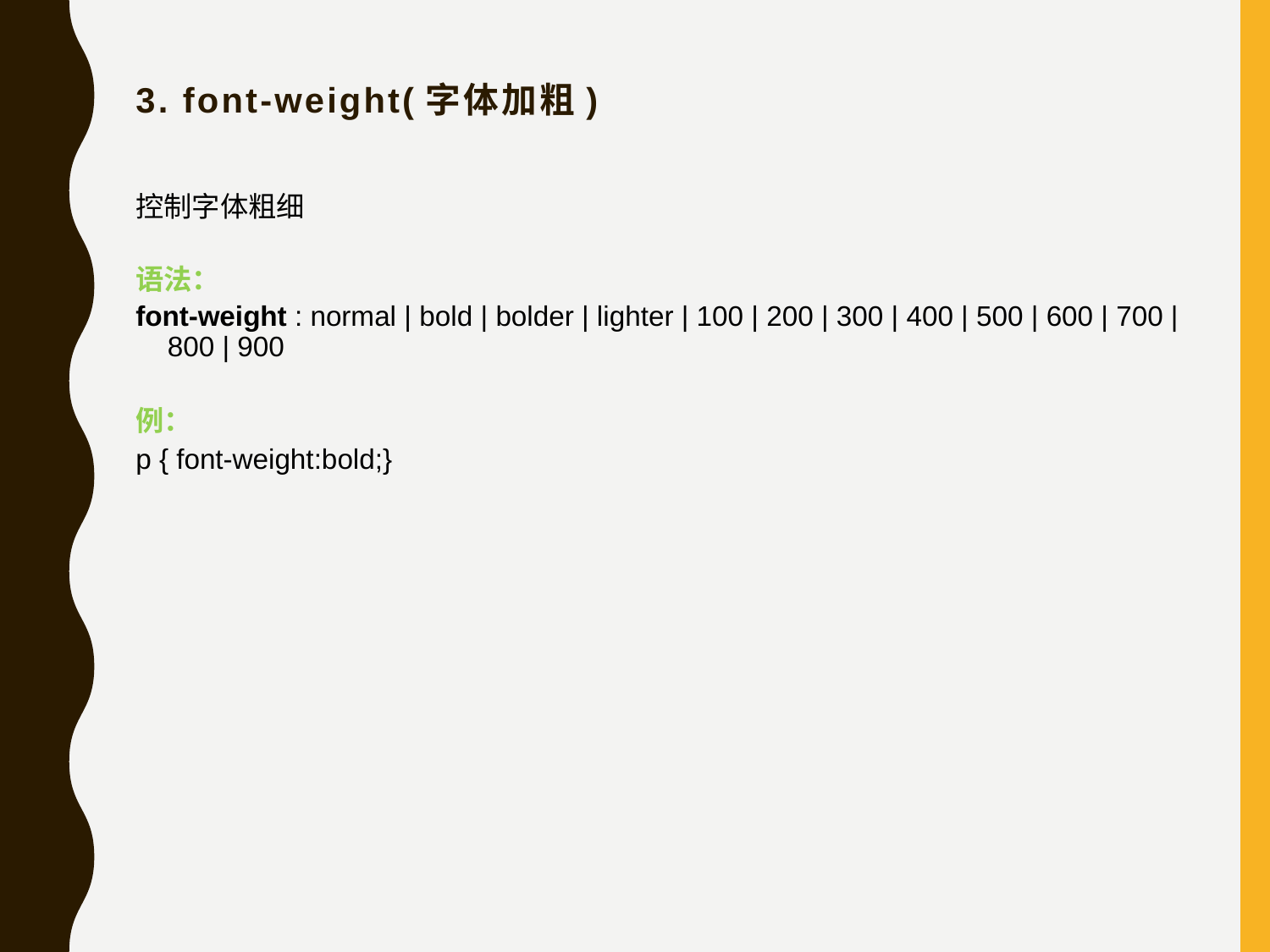

# 3. font-weight(字体加粗)
控制字体粗细

语法：
font-weight : normal | bold | bolder | lighter | 100 | 200 | 300 | 400 | 500 | 600 | 700 | 800 | 900

例：
p { font-weight:bold;}